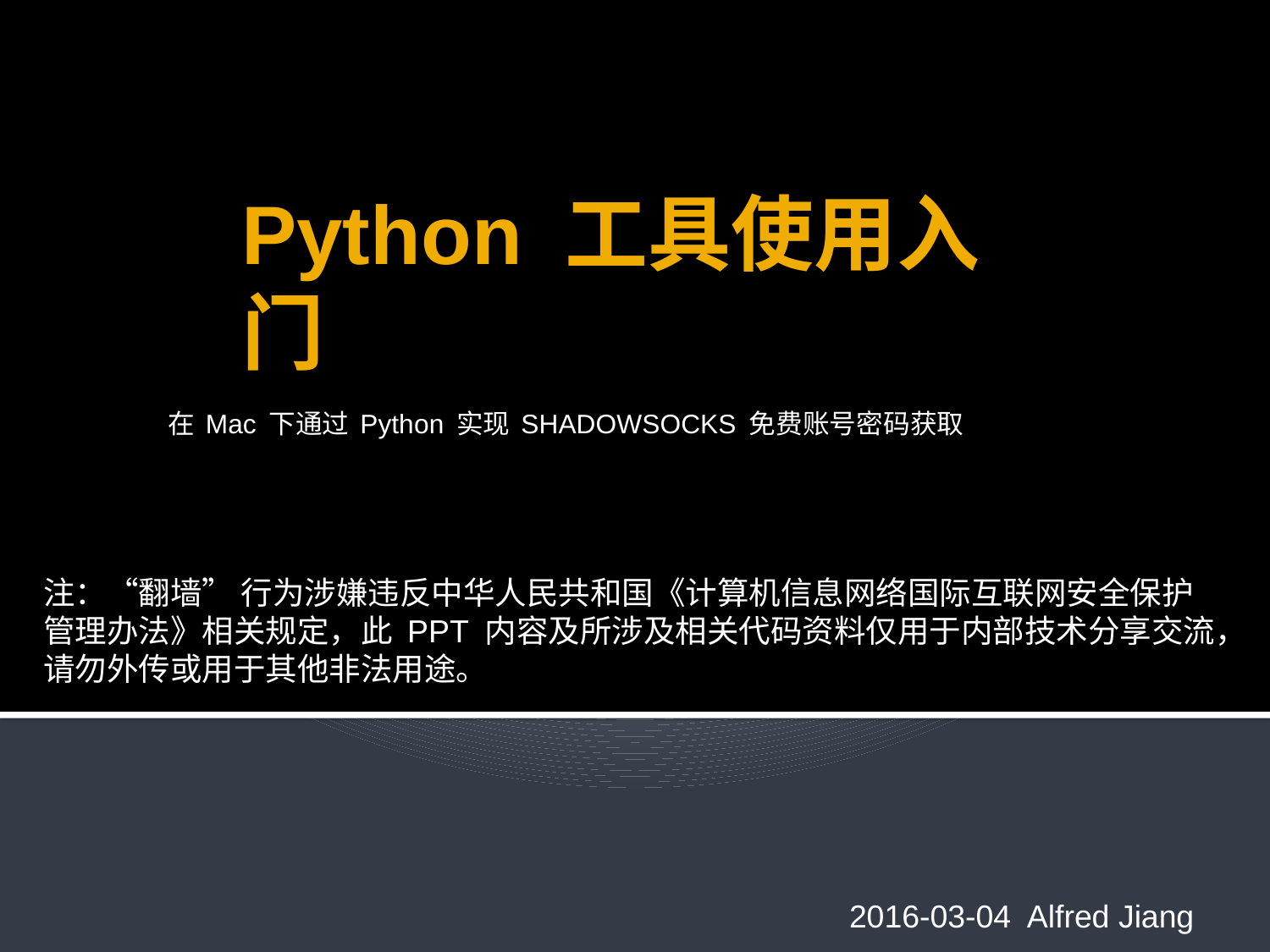

# Python 工具使用入门
在 Mac 下通过 Python 实现 SHADOWSOCKS 免费账号密码获取
注：“翻墙” 行为涉嫌违反中华人民共和国《计算机信息网络国际互联网安全保护管理办法》相关规定，此 PPT 内容及所涉及相关代码资料仅用于内部技术分享交流，请勿外传或用于其他非法用途。
2016-03-04  Alfred Jiang